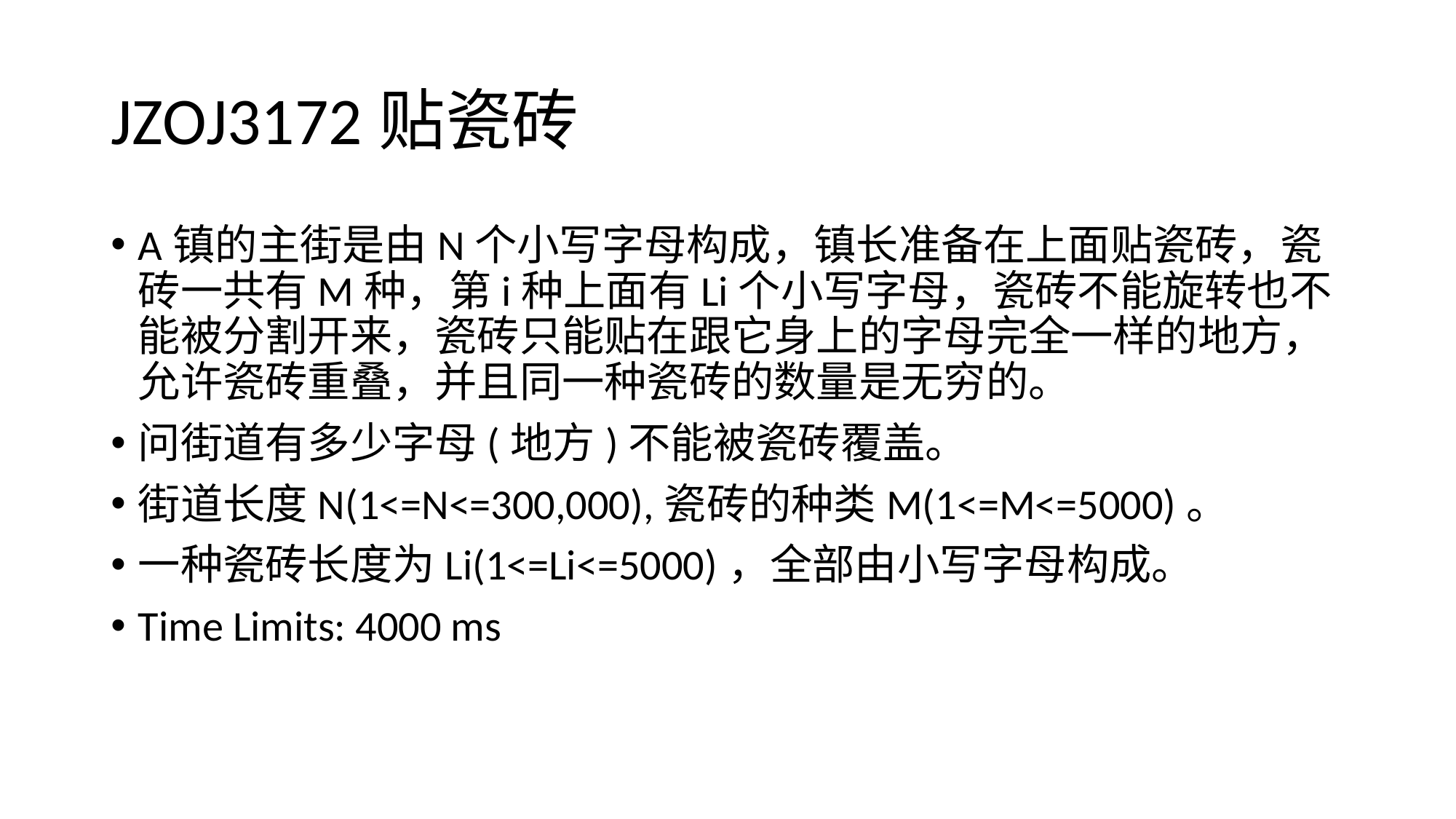

# JZOJ3172贴瓷砖
A镇的主街是由N个小写字母构成，镇长准备在上面贴瓷砖，瓷砖一共有M种，第i种上面有Li个小写字母，瓷砖不能旋转也不能被分割开来，瓷砖只能贴在跟它身上的字母完全一样的地方，允许瓷砖重叠，并且同一种瓷砖的数量是无穷的。
问街道有多少字母(地方)不能被瓷砖覆盖。
街道长度N(1<=N<=300,000),瓷砖的种类M(1<=M<=5000)。
一种瓷砖长度为Li(1<=Li<=5000)，全部由小写字母构成。
Time Limits: 4000 ms